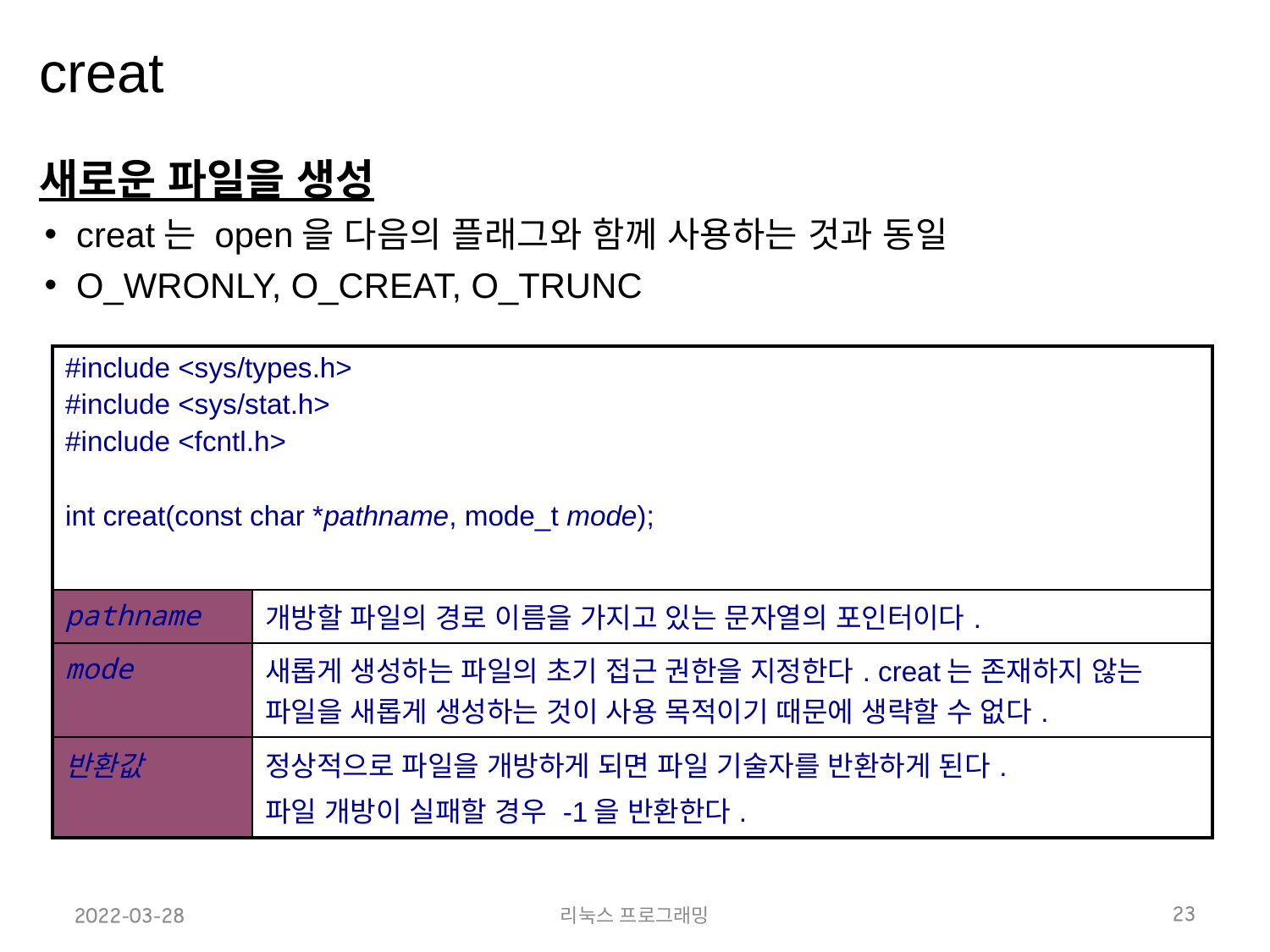

# creat
새로운 파일을 생성
creat는 open을 다음의 플래그와 함께 사용하는 것과 동일
O_WRONLY, O_CREAT, O_TRUNC

| #include <sys/types.h> #include <sys/stat.h> #include <fcntl.h> int creat(const char \*pathname, mode\_t mode); |  |
| --- | --- |
| pathname | 개방할 파일의 경로 이름을 가지고 있는 문자열의 포인터이다. |
| mode | 새롭게 생성하는 파일의 초기 접근 권한을 지정한다. creat는 존재하지 않는 파일을 새롭게 생성하는 것이 사용 목적이기 때문에 생략할 수 없다. |
| 반환값 | 정상적으로 파일을 개방하게 되면 파일 기술자를 반환하게 된다. 파일 개방이 실패할 경우 -1을 반환한다. |
2022-03-28
리눅스 프로그래밍
23